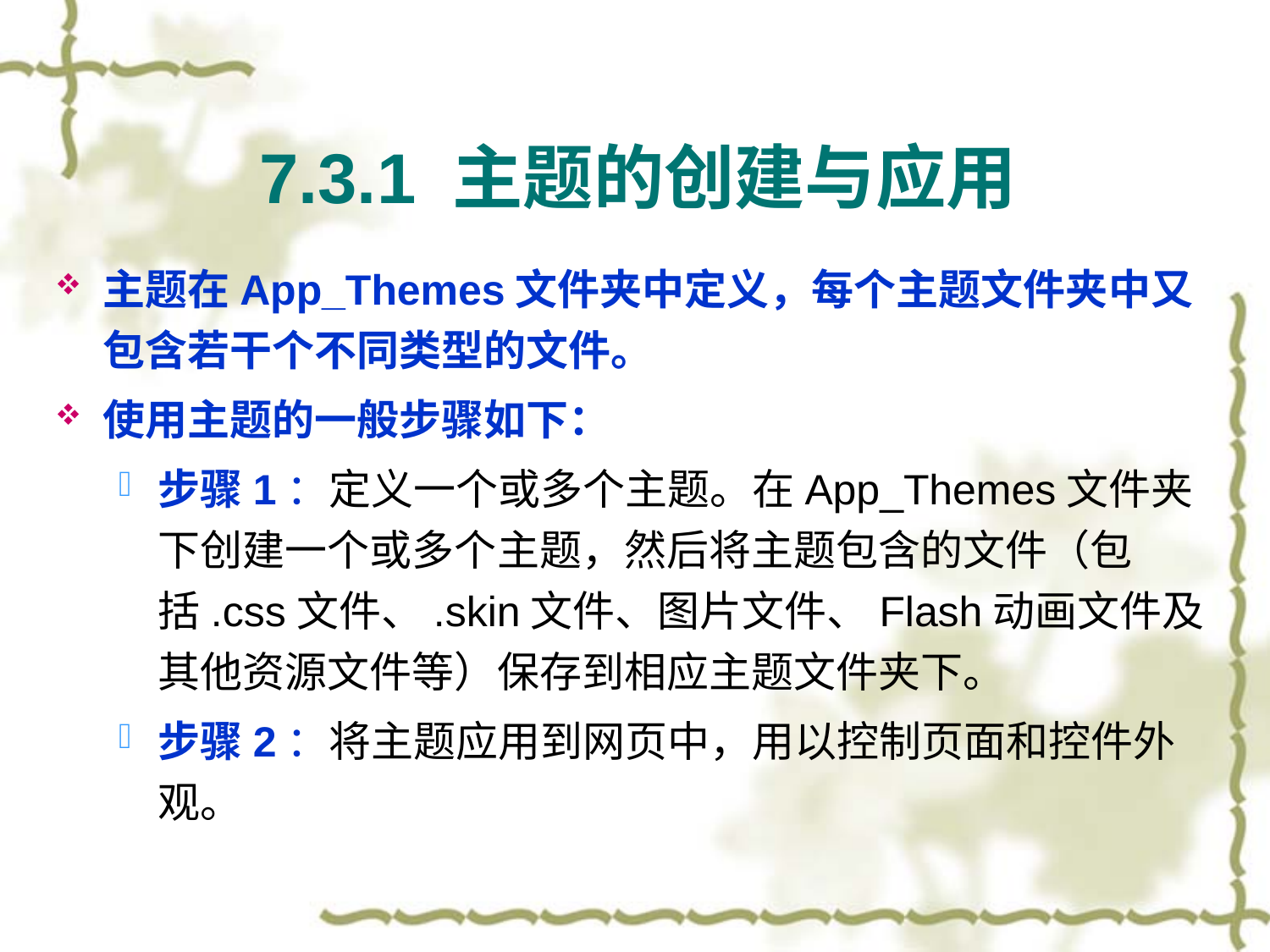

# 7.3.1 主题的创建与应用
主题在App_Themes文件夹中定义，每个主题文件夹中又包含若干个不同类型的文件。
使用主题的一般步骤如下：
步骤1：定义一个或多个主题。在App_Themes文件夹下创建一个或多个主题，然后将主题包含的文件（包括.css文件、.skin文件、图片文件、Flash动画文件及其他资源文件等）保存到相应主题文件夹下。
步骤2：将主题应用到网页中，用以控制页面和控件外观。